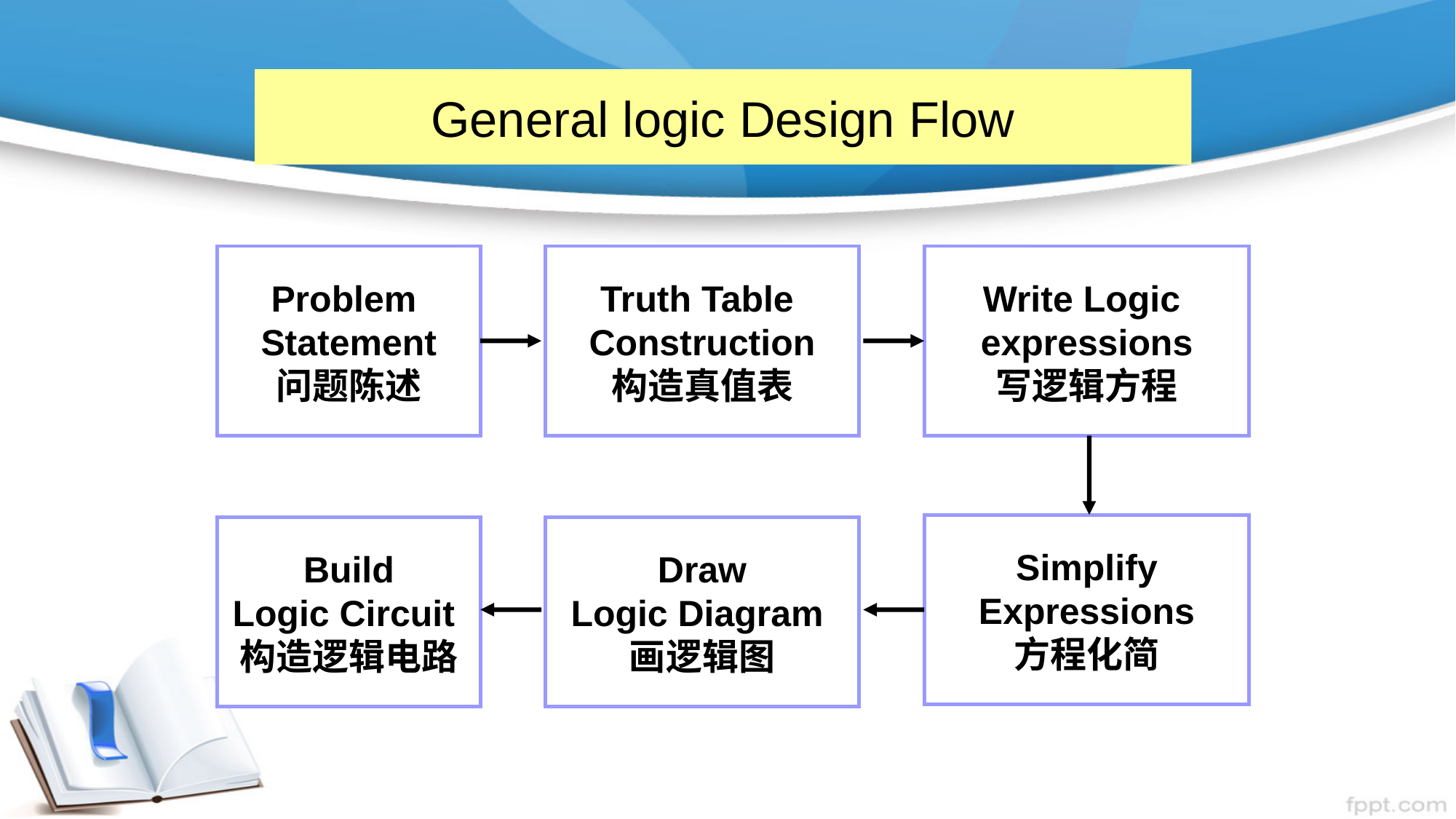

# General logic Design Flow
Problem
Statement
问题陈述
Truth Table
Construction
构造真值表
Write Logic
expressions
写逻辑方程

Simplify
Expressions
方程化简
Build
Logic Circuit
构造逻辑电路
Draw
Logic Diagram
画逻辑图